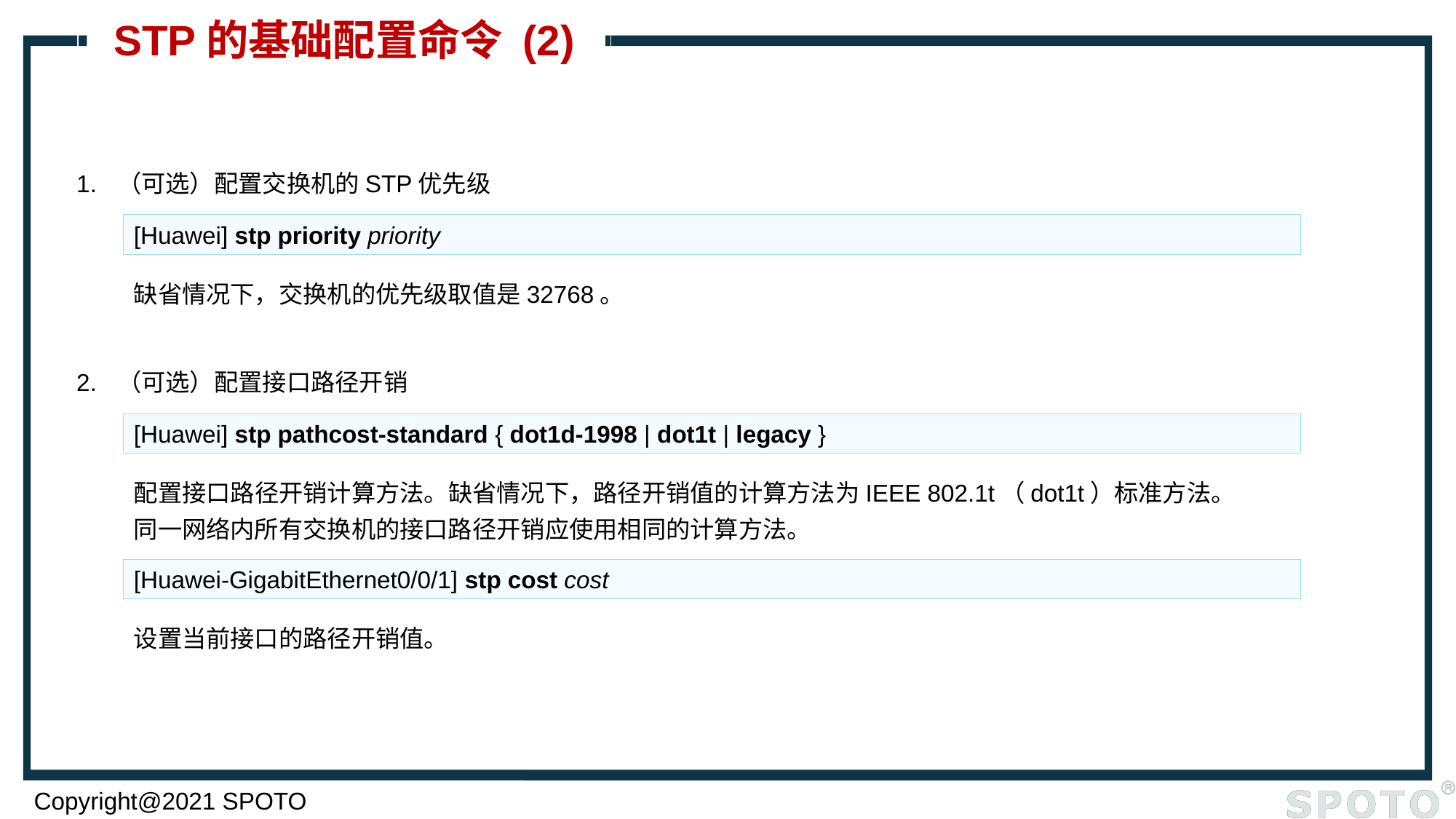

# STP的基础配置命令 (2)
（可选）配置交换机的STP优先级
[Huawei] stp priority priority
缺省情况下，交换机的优先级取值是32768。
（可选）配置接口路径开销
[Huawei] stp pathcost-standard { dot1d-1998 | dot1t | legacy }
配置接口路径开销计算方法。缺省情况下，路径开销值的计算方法为IEEE 802.1t（dot1t）标准方法。
同一网络内所有交换机的接口路径开销应使用相同的计算方法。
[Huawei-GigabitEthernet0/0/1] stp cost cost
设置当前接口的路径开销值。